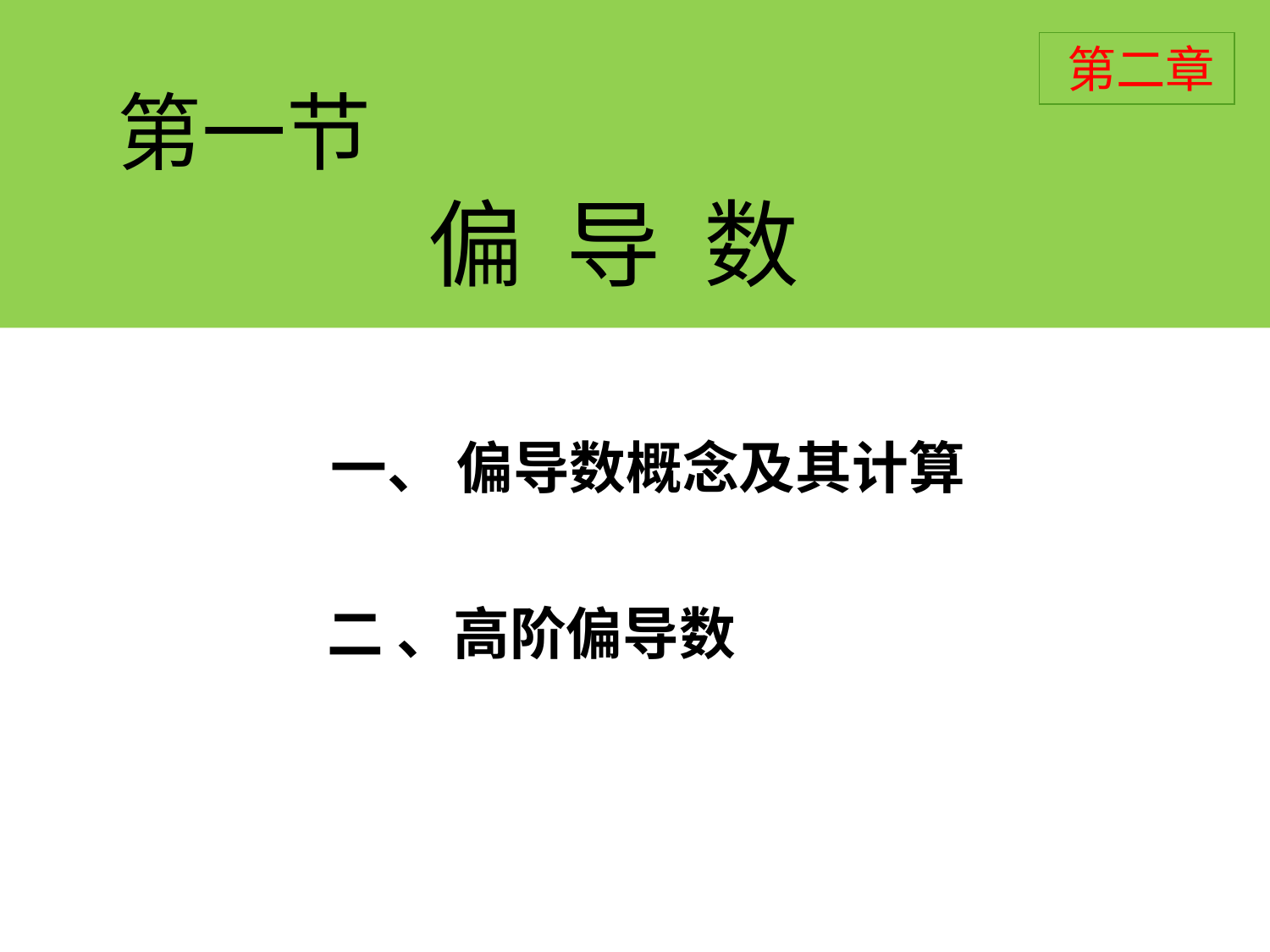

第二章
第一节
偏  导  数

一、 偏导数概念及其计算
二 、高阶偏导数